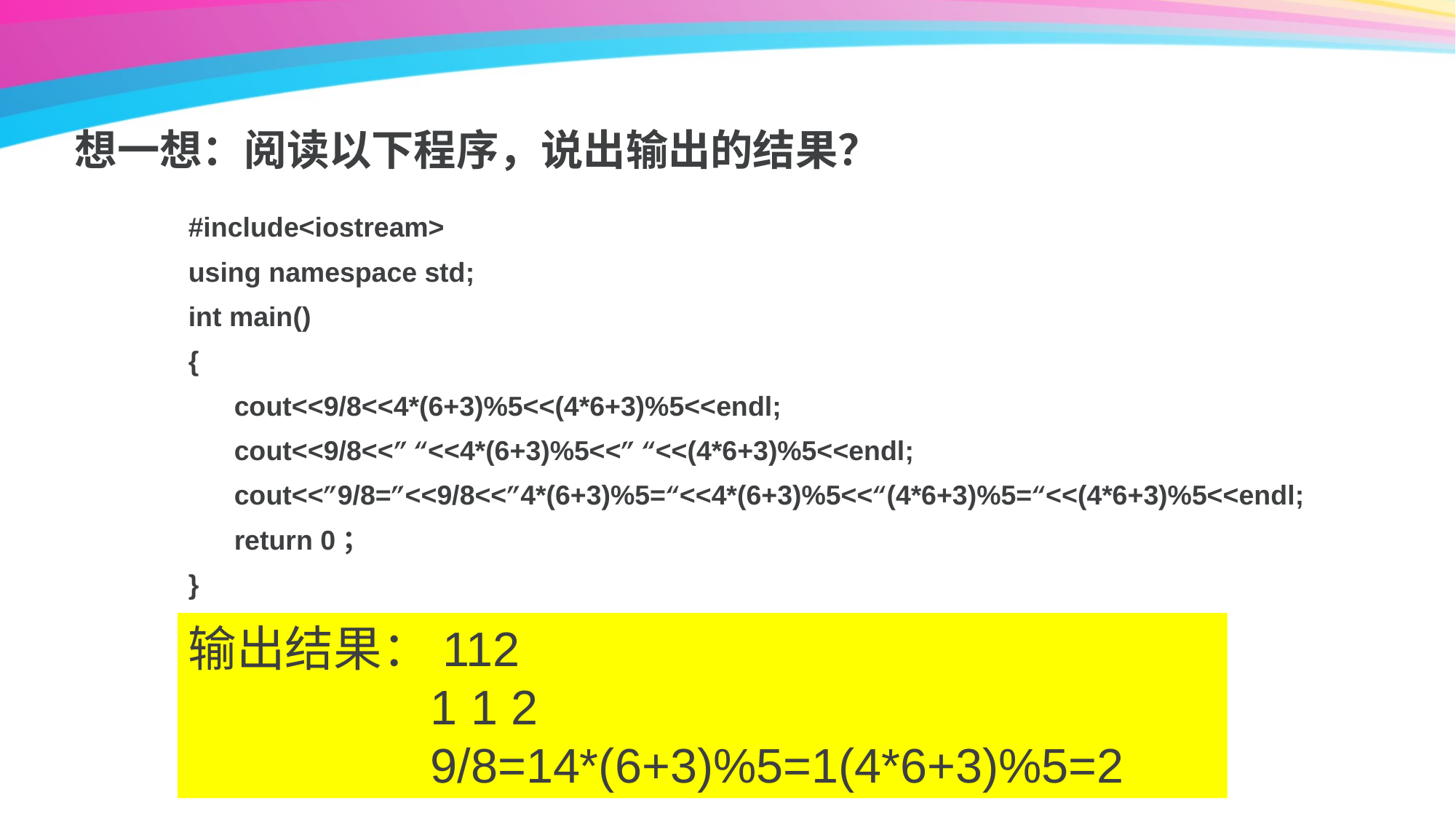

想一想：阅读以下程序，说出输出的结果？
#include<iostream>
using namespace std;
int main()
{
      cout<<9/8<<4*(6+3)%5<<(4*6+3)%5<<endl;
      cout<<9/8<<” “<<4*(6+3)%5<<” “<<(4*6+3)%5<<endl;
      cout<<”9/8=”<<9/8<<”4*(6+3)%5=“<<4*(6+3)%5<<“(4*6+3)%5=“<<(4*6+3)%5<<endl;
      return 0；
}
输出结果：112
                  1 1 2
                  9/8=14*(6+3)%5=1(4*6+3)%5=2